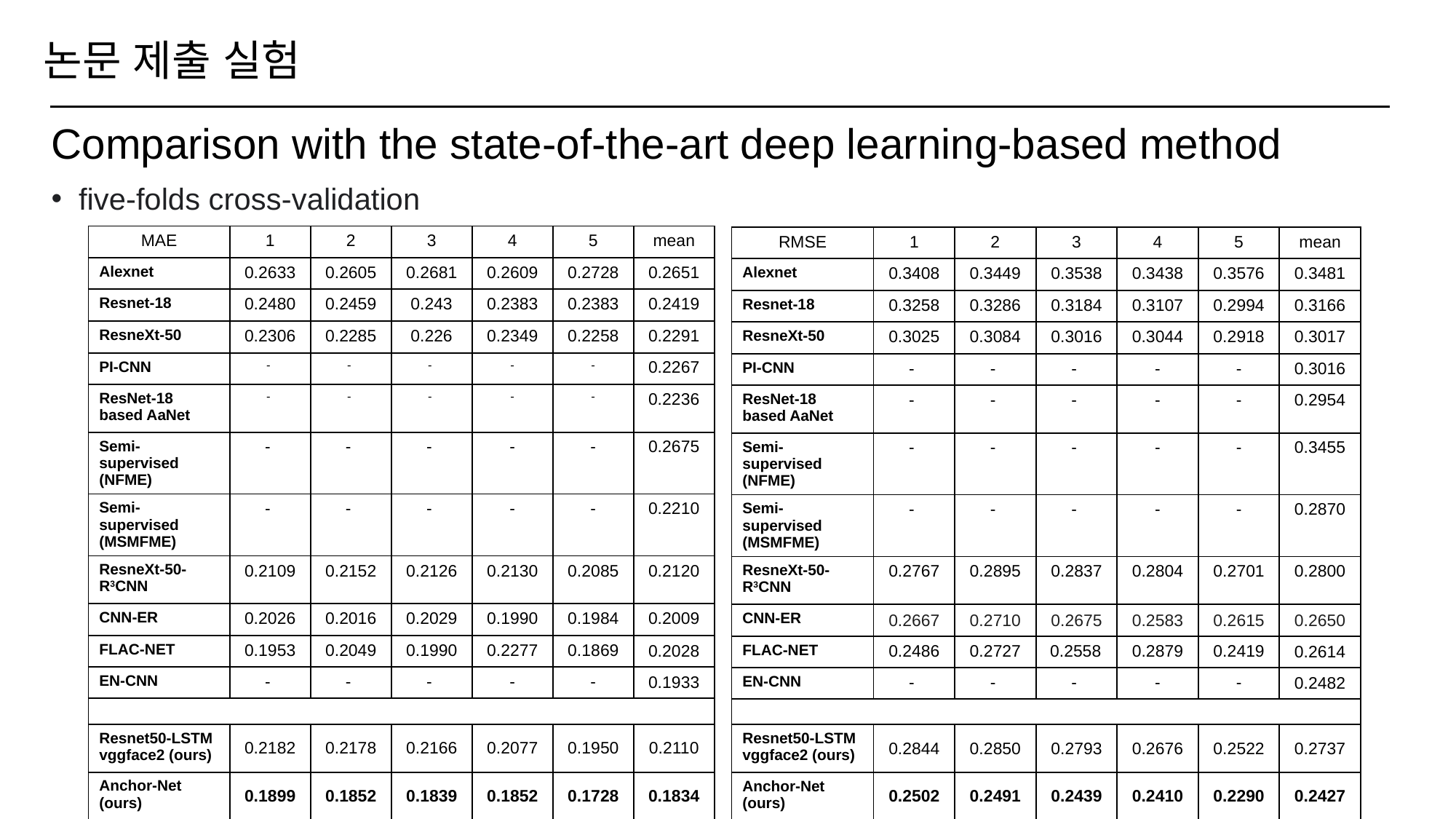

# 논문 제출 실험
Comparison with the state-of-the-art deep learning-based method
five-folds cross-validation

| MAE | 1 | 2 | 3 | 4 | 5 | mean |
| --- | --- | --- | --- | --- | --- | --- |
| Alexnet | 0.2633 | 0.2605 | 0.2681 | 0.2609 | 0.2728 | 0.2651 |
| Resnet-18 | 0.2480 | 0.2459 | 0.243 | 0.2383 | 0.2383 | 0.2419 |
| ResneXt-50 | 0.2306 | 0.2285 | 0.226 | 0.2349 | 0.2258 | 0.2291 |
| PI-CNN | - | - | - | - | - | 0.2267 |
| ResNet-18 based AaNet | - | - | - | - | - | 0.2236 |
| Semi-supervised (NFME) | - | - | - | - | - | 0.2675 |
| Semi-supervised (MSMFME) | - | - | - | - | - | 0.2210 |
| ResneXt-50-R3CNN | 0.2109 | 0.2152 | 0.2126 | 0.2130 | 0.2085 | 0.2120 |
| CNN-ER | 0.2026 | 0.2016 | 0.2029 | 0.1990 | 0.1984 | 0.2009 |
| FLAC-NET | 0.1953 | 0.2049 | 0.1990 | 0.2277 | 0.1869 | 0.2028 |
| EN-CNN | - | - | - | - | - | 0.1933 |
|  |  |  |  |  |  |  |
| Resnet50-LSTM vggface2 (ours) | 0.2182 | 0.2178 | 0.2166 | 0.2077 | 0.1950 | 0.2110 |
| Anchor-Net (ours) | 0.1899 | 0.1852 | 0.1839 | 0.1852 | 0.1728 | 0.1834 |
| RMSE | 1 | 2 | 3 | 4 | 5 | mean |
| --- | --- | --- | --- | --- | --- | --- |
| Alexnet | 0.3408 | 0.3449 | 0.3538 | 0.3438 | 0.3576 | 0.3481 |
| Resnet-18 | 0.3258 | 0.3286 | 0.3184 | 0.3107 | 0.2994 | 0.3166 |
| ResneXt-50 | 0.3025 | 0.3084 | 0.3016 | 0.3044 | 0.2918 | 0.3017 |
| PI-CNN | - | - | - | - | - | 0.3016 |
| ResNet-18 based AaNet | - | - | - | - | - | 0.2954 |
| Semi-supervised (NFME) | - | - | - | - | - | 0.3455 |
| Semi-supervised (MSMFME) | - | - | - | - | - | 0.2870 |
| ResneXt-50-R3CNN | 0.2767 | 0.2895 | 0.2837 | 0.2804 | 0.2701 | 0.2800 |
| CNN-ER | 0.2667 | 0.2710 | 0.2675 | 0.2583 | 0.2615 | 0.2650 |
| FLAC-NET | 0.2486 | 0.2727 | 0.2558 | 0.2879 | 0.2419 | 0.2614 |
| EN-CNN | - | - | - | - | - | 0.2482 |
|  |  |  |  |  |  |  |
| Resnet50-LSTM vggface2 (ours) | 0.2844 | 0.2850 | 0.2793 | 0.2676 | 0.2522 | 0.2737 |
| Anchor-Net (ours) | 0.2502 | 0.2491 | 0.2439 | 0.2410 | 0.2290 | 0.2427 |